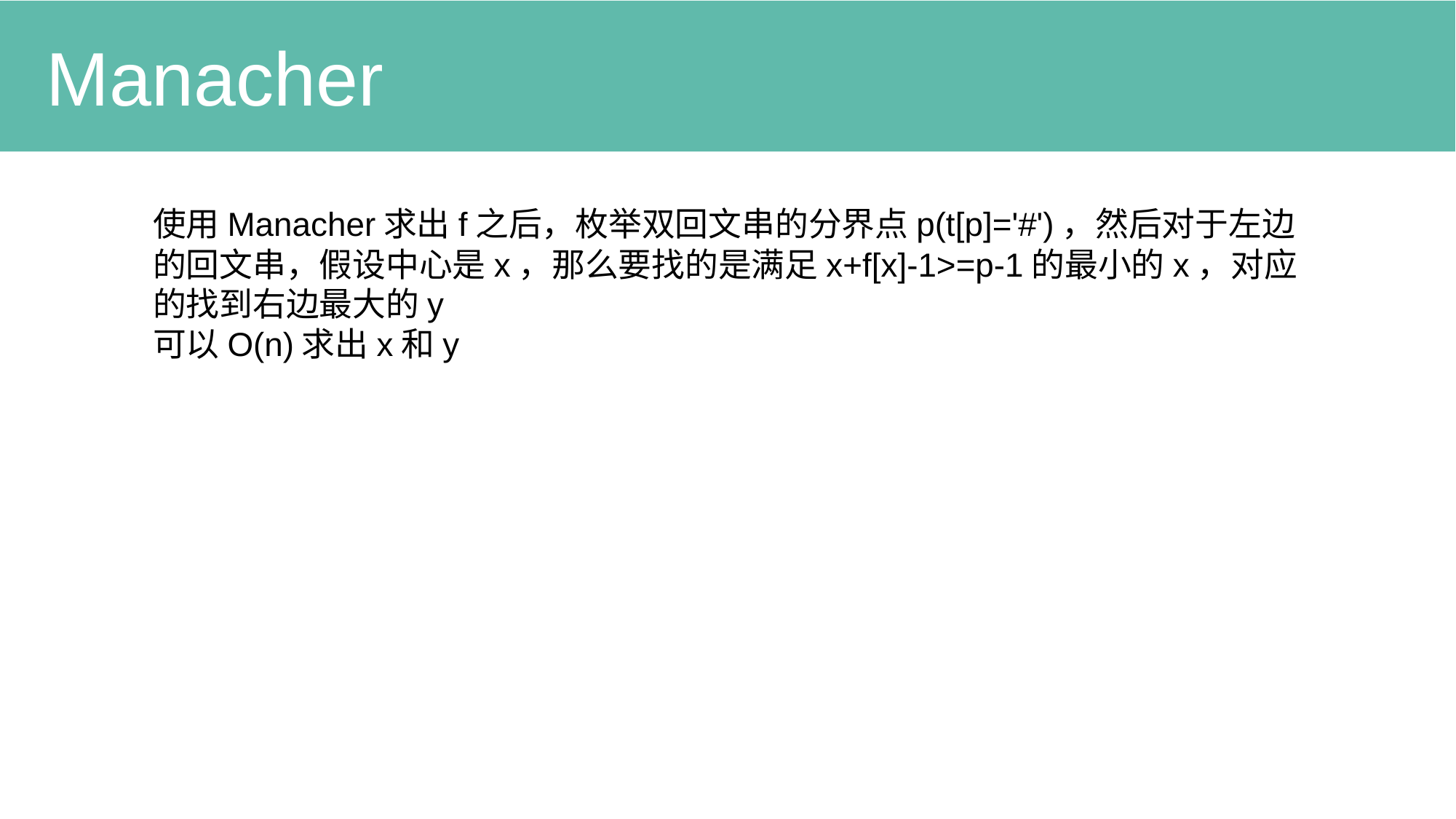

Manacher
使用Manacher求出f之后，枚举双回文串的分界点p(t[p]='#')，然后对于左边的回文串，假设中心是x，那么要找的是满足x+f[x]-1>=p-1的最小的x，对应的找到右边最大的y
可以O(n)求出x和y